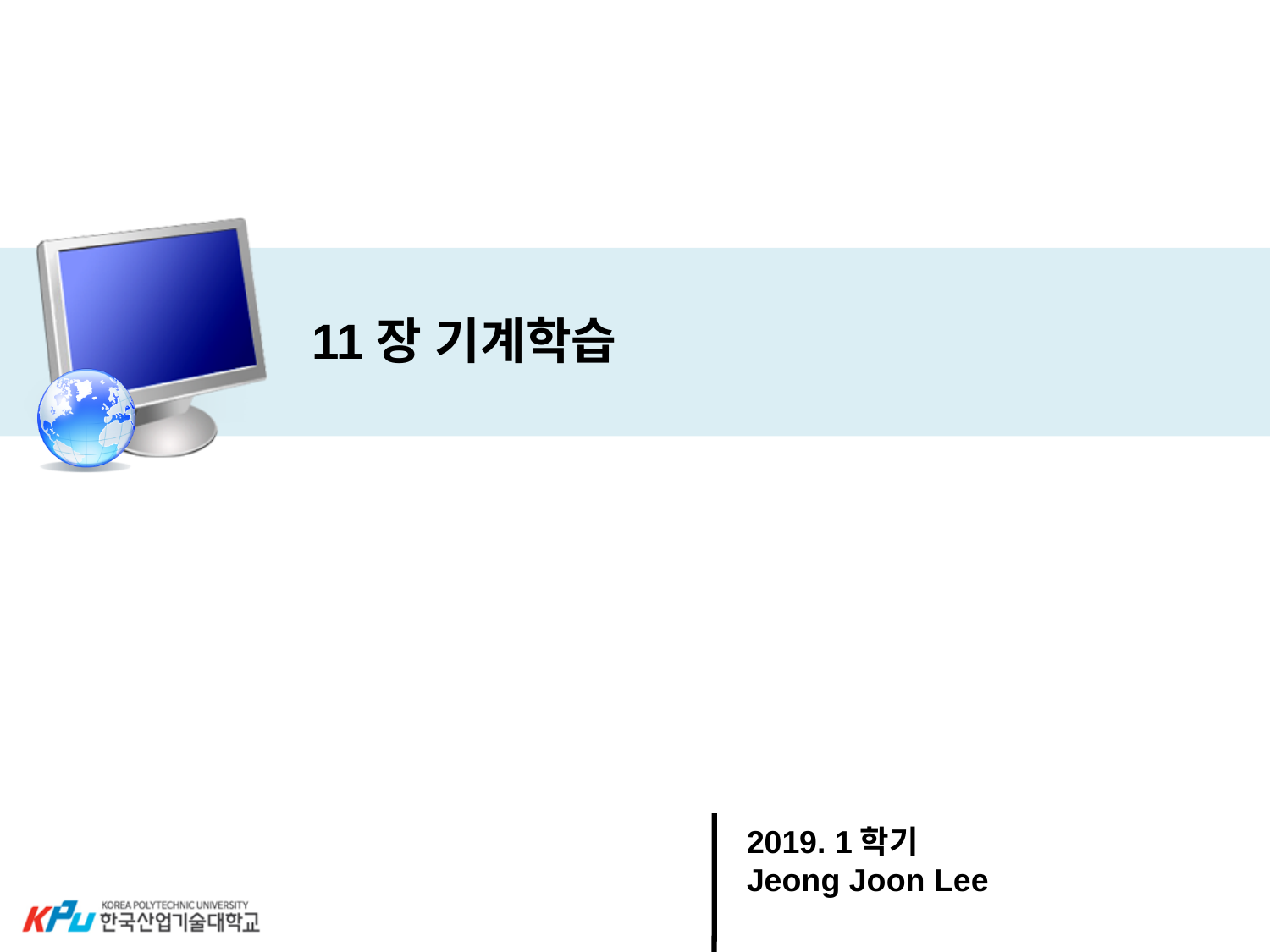

# 11장 기계학습
2019. 1학기
Jeong Joon Lee